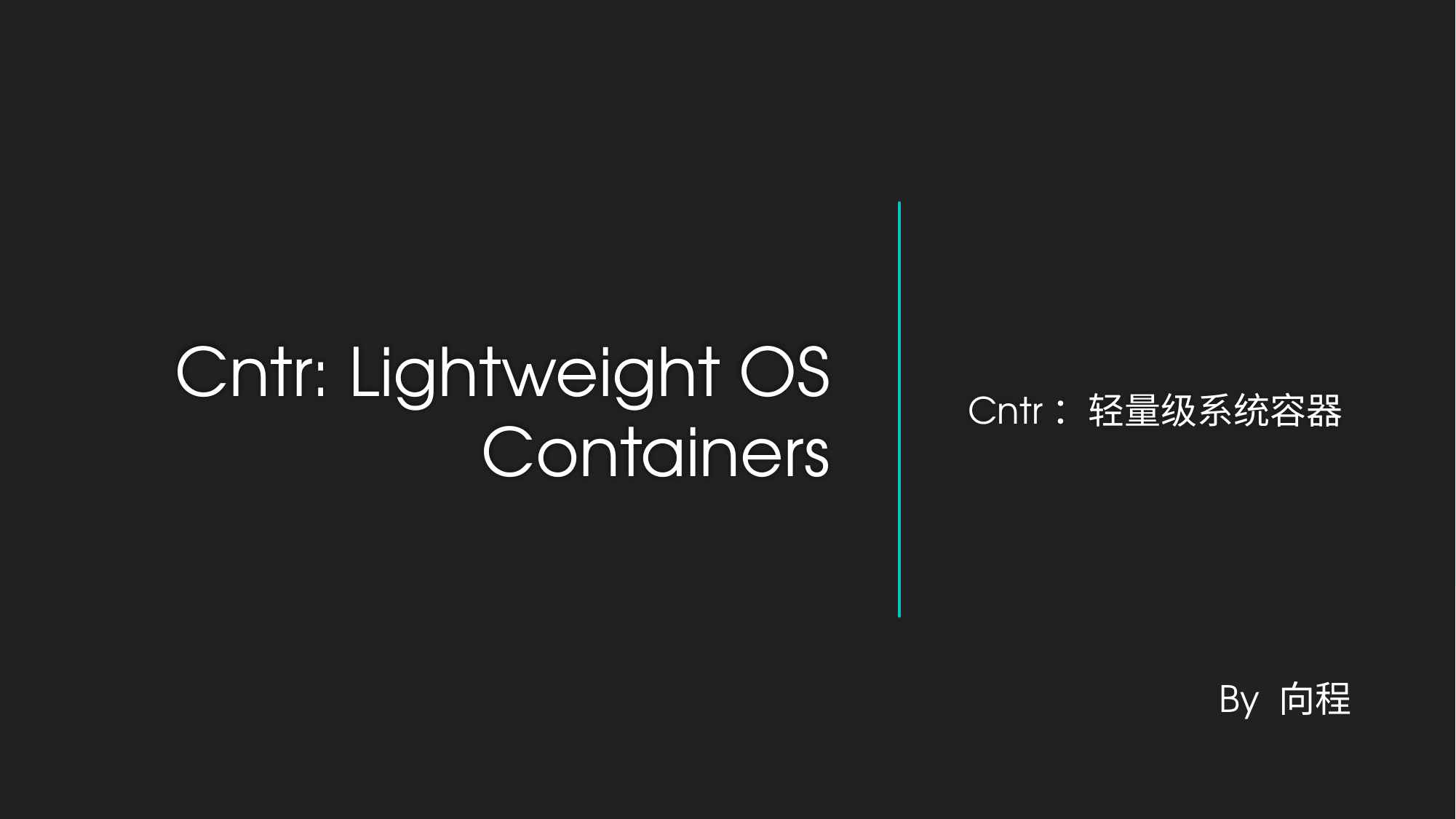

# Cntr: Lightweight OS Containers
Cntr：轻量级系统容器
By 向程